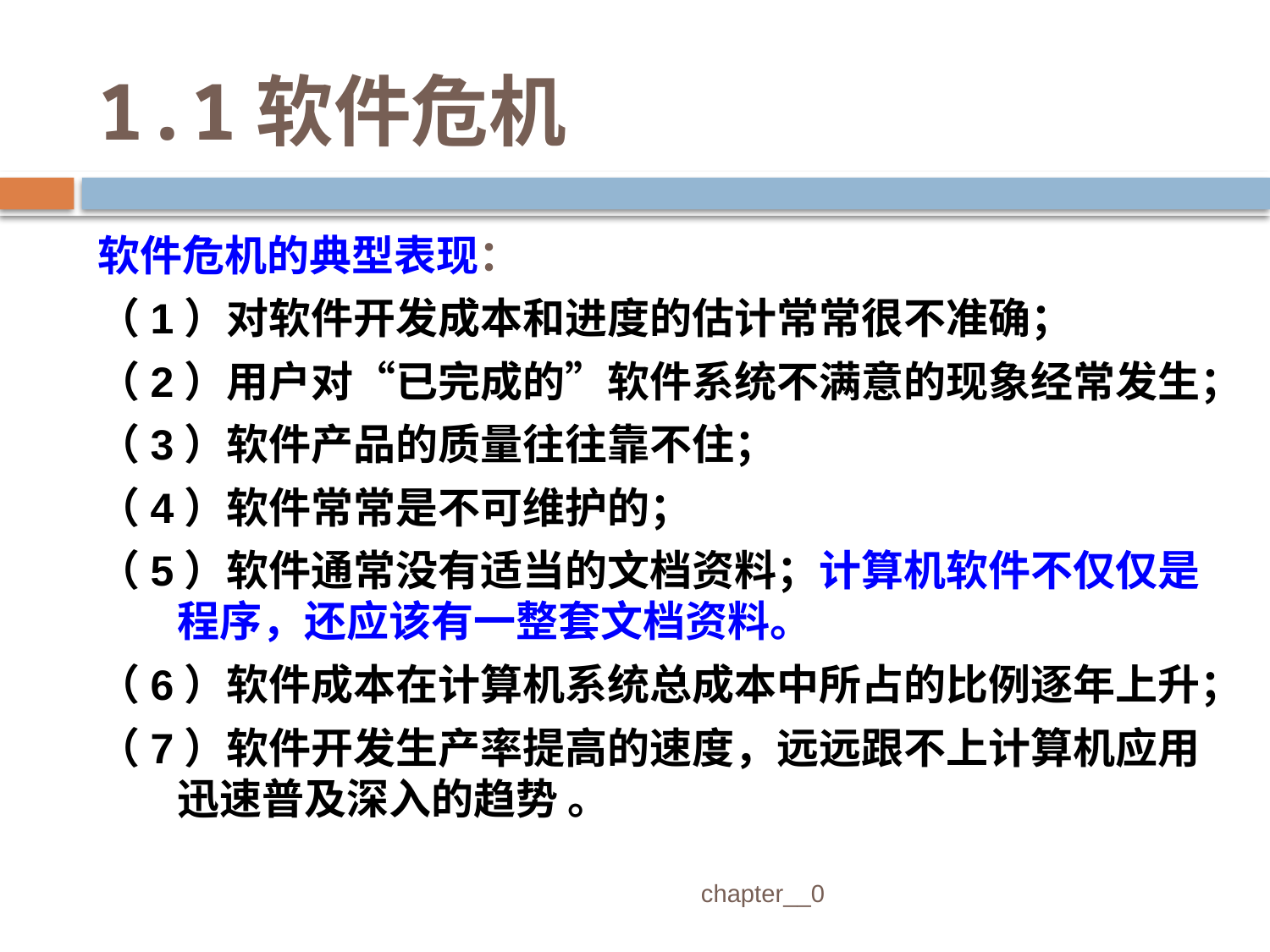

# 1.1软件危机
10
软件危机的典型表现：
（1）对软件开发成本和进度的估计常常很不准确；
（2）用户对“已完成的”软件系统不满意的现象经常发生；
（3）软件产品的质量往往靠不住；
（4）软件常常是不可维护的；
（5）软件通常没有适当的文档资料；计算机软件不仅仅是程序，还应该有一整套文档资料。
（6）软件成本在计算机系统总成本中所占的比例逐年上升；
（7）软件开发生产率提高的速度，远远跟不上计算机应用迅速普及深入的趋势 。
 chapter__0